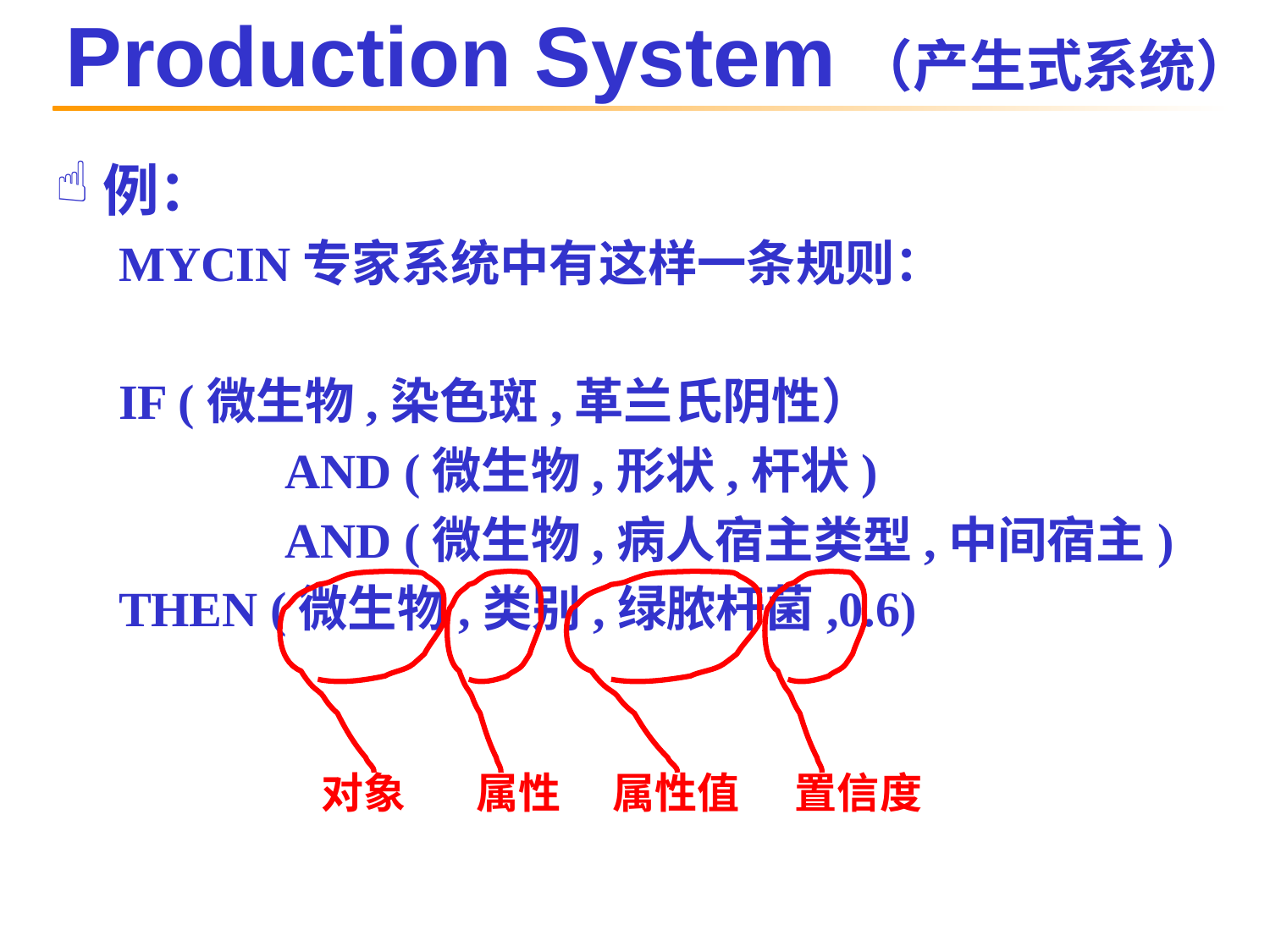

# Production System（产生式系统）
例：
MYCIN专家系统中有这样一条规则：

IF (微生物,染色斑,革兰氏阴性）
		AND (微生物,形状,杆状)
		AND (微生物,病人宿主类型,中间宿主)
THEN (微生物,类别,绿脓杆菌,0.6)

对象

属性

属性值

置信度